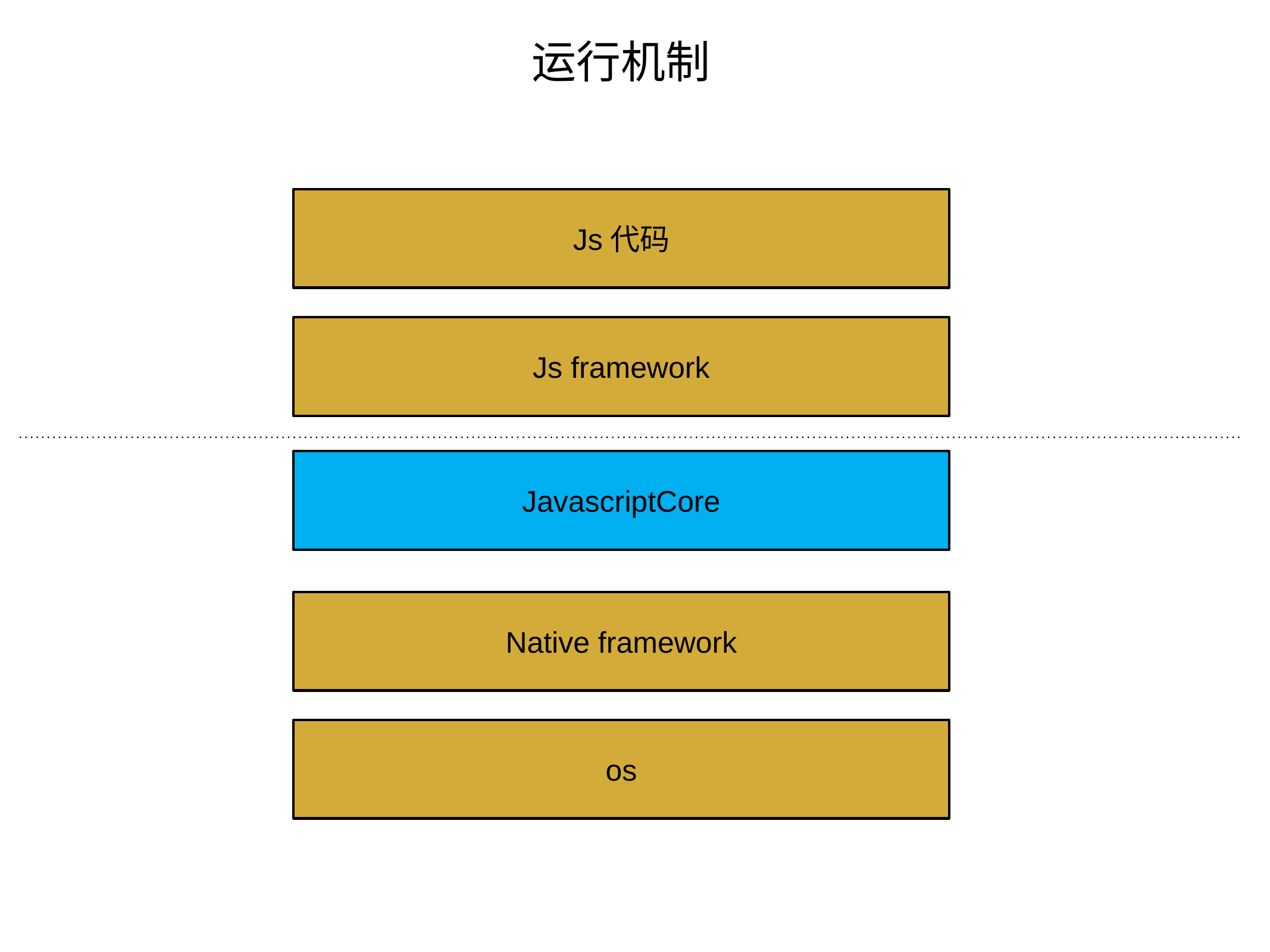

运行机制
Js代码
Js framework

JavascriptCore
Native framework
os